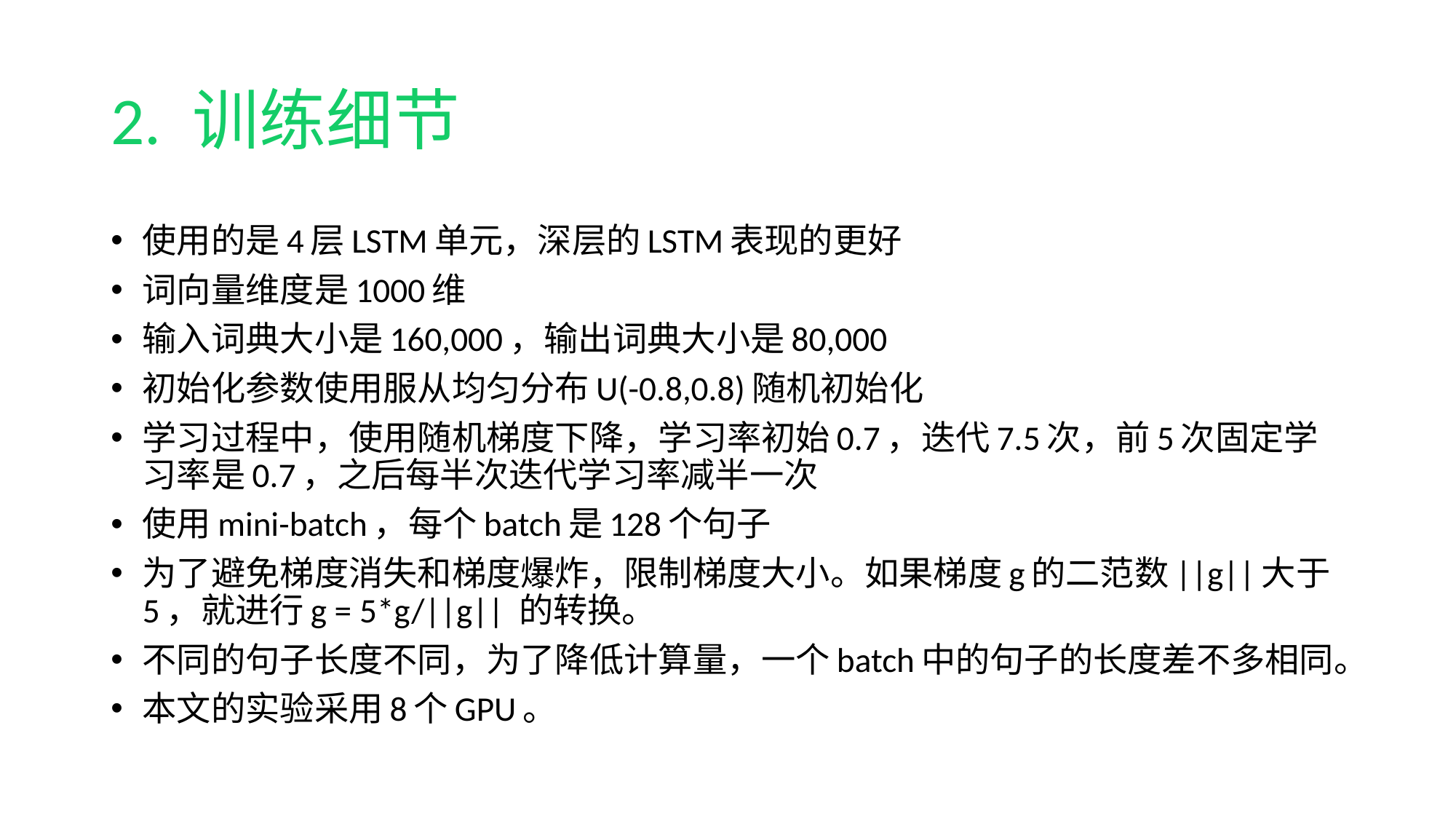

# 2. 训练细节
使用的是4层LSTM单元，深层的LSTM表现的更好
词向量维度是1000维
输入词典大小是160,000，输出词典大小是80,000
初始化参数使用服从均匀分布U(-0.8,0.8)随机初始化
学习过程中，使用随机梯度下降，学习率初始0.7，迭代7.5次，前5次固定学习率是0.7，之后每半次迭代学习率减半一次
使用mini-batch，每个batch是128个句子
为了避免梯度消失和梯度爆炸，限制梯度大小。如果梯度g的二范数||g||大于5，就进行g = 5*g/||g|| 的转换。
不同的句子长度不同，为了降低计算量，一个batch中的句子的长度差不多相同。
本文的实验采用8个GPU。